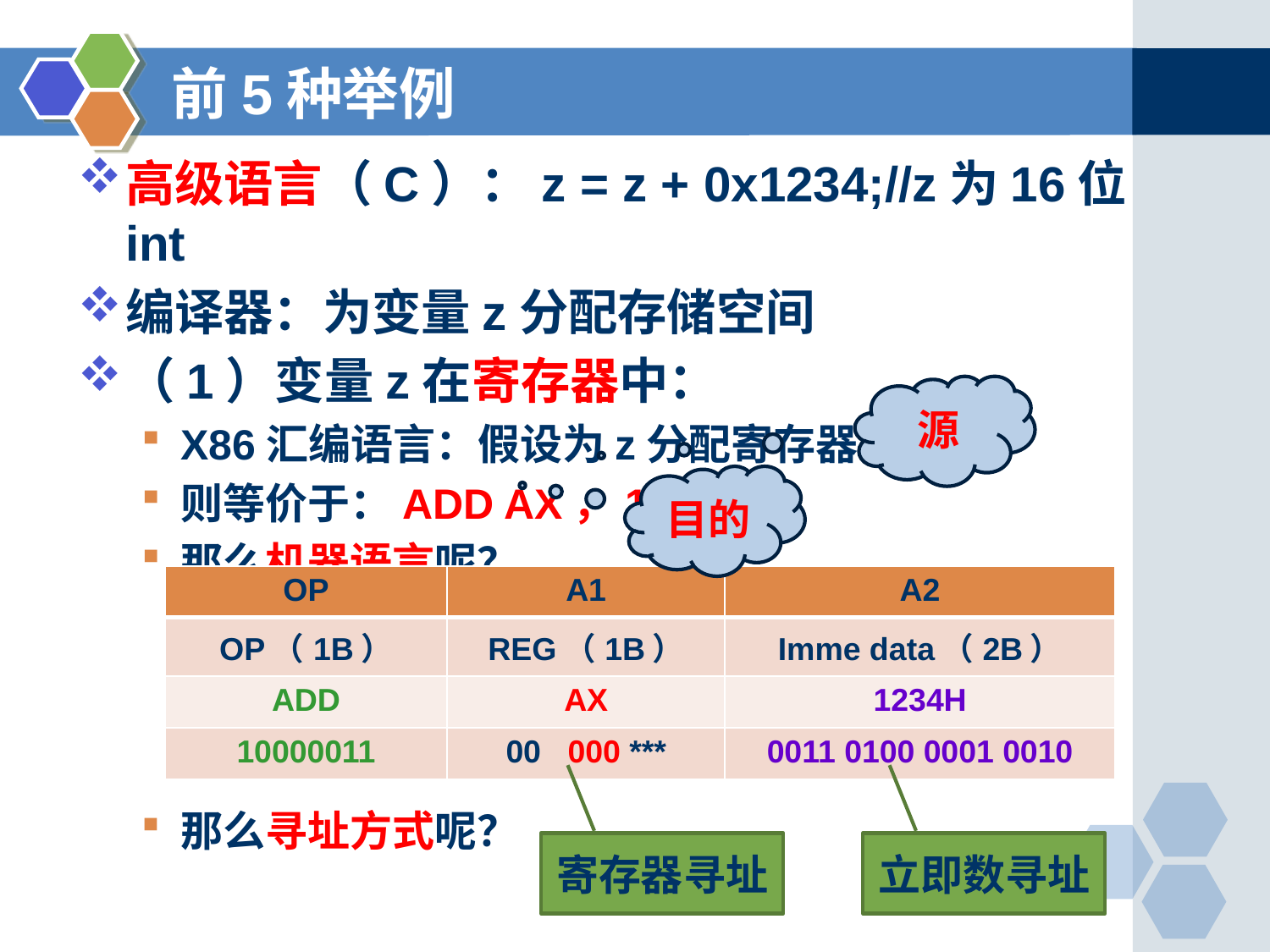

# 前5种举例
高级语言（C）：z = z + 0x1234;//z为16位int
编译器：为变量z分配存储空间
（1）变量z在寄存器中：
X86汇编语言：假设为z分配寄存器AX
则等价于：ADD AX，1234H
那么机器语言呢？

源
目的
| OP | A1 | A2 |
| --- | --- | --- |
| OP（1B） | REG（1B） | Imme data（2B） |
| ADD | AX | 1234H |
| 10000011 | 00 000 \*\*\* | 0011 0100 0001 0010 |
那么寻址方式呢？

寄存器寻址
立即数寻址